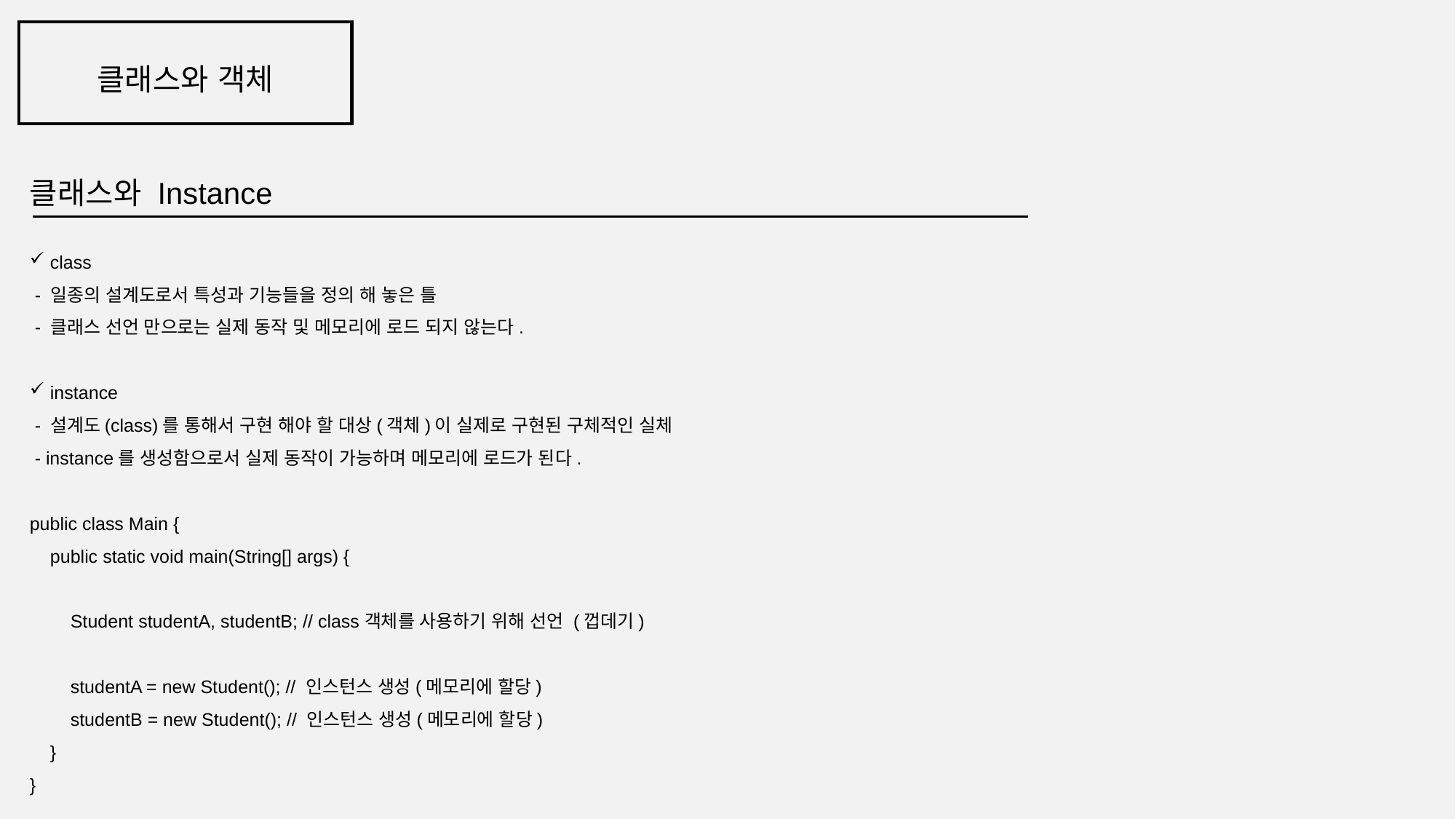

클래스와 객체
클래스와 Instance
class
 - 일종의 설계도로서 특성과 기능들을 정의 해 놓은 틀
 - 클래스 선언 만으로는 실제 동작 및 메모리에 로드 되지 않는다.

instance
 - 설계도(class)를 통해서 구현 해야 할 대상(객체)이 실제로 구현된 구체적인 실체
 - instance를 생성함으로서 실제 동작이 가능하며 메모리에 로드가 된다.

public class Main {
    public static void main(String[] args) {

        Student studentA, studentB; // class객체를 사용하기 위해 선언 (껍데기)

        studentA = new Student(); // 인스턴스 생성(메모리에 할당)
        studentB = new Student(); // 인스턴스 생성(메모리에 할당)
    }
}